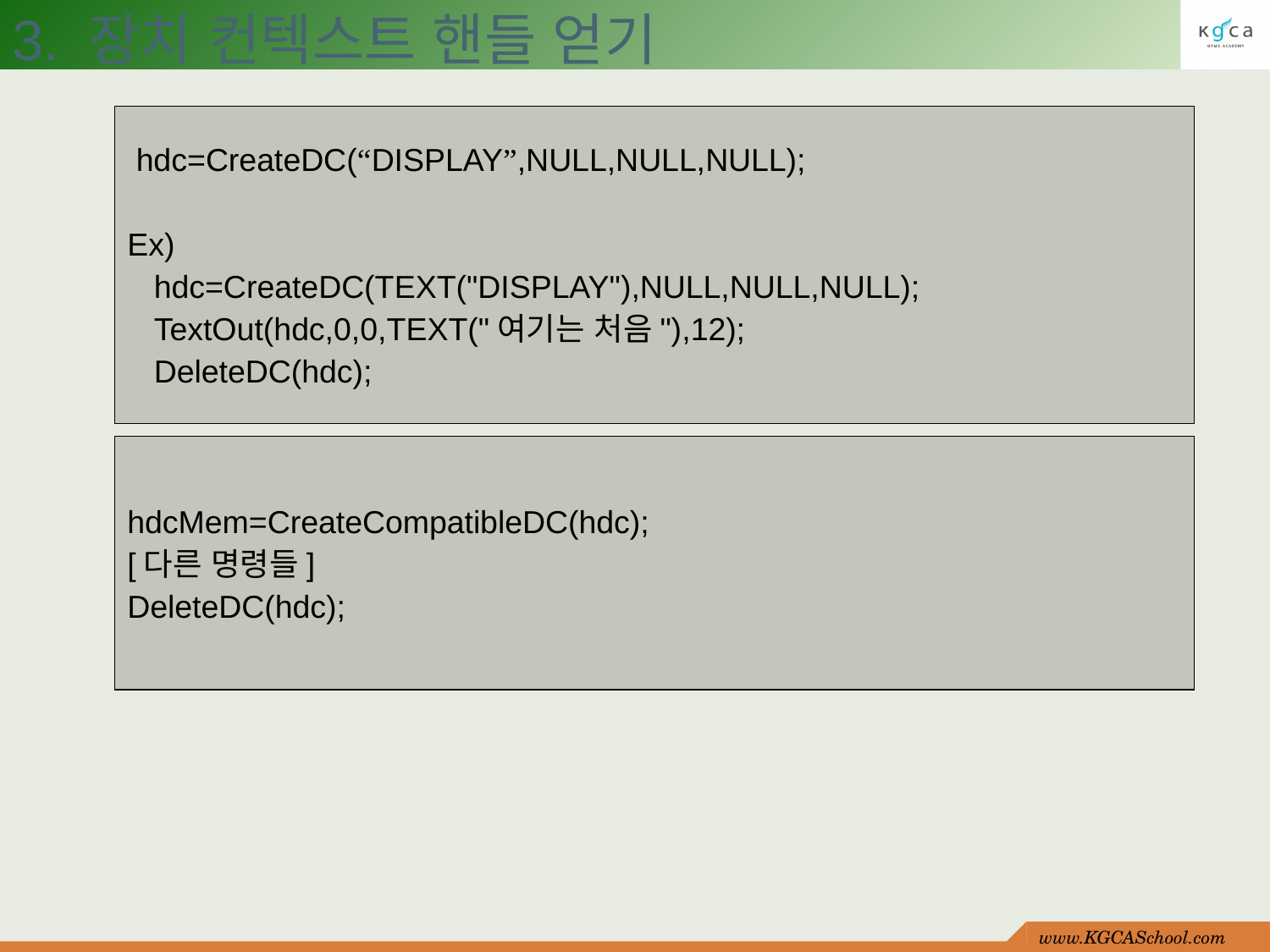

3. 장치 컨텍스트 핸들 얻기
 hdc=CreateDC(“DISPLAY”,NULL,NULL,NULL);

Ex)
   hdc=CreateDC(TEXT("DISPLAY"),NULL,NULL,NULL);
   TextOut(hdc,0,0,TEXT("여기는 처음"),12);
   DeleteDC(hdc);
hdcMem=CreateCompatibleDC(hdc);
[다른 명령들]
DeleteDC(hdc);